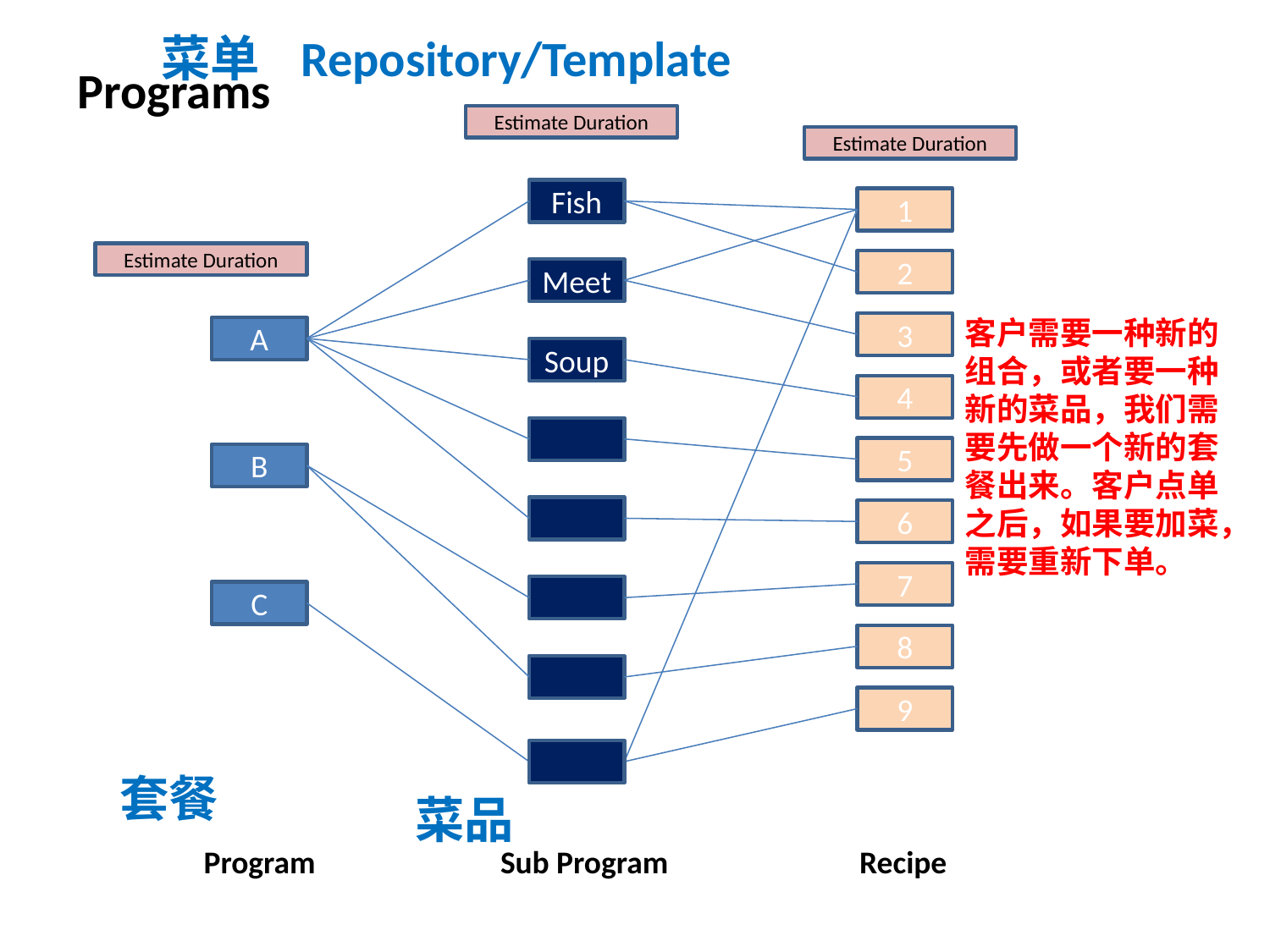

菜单
Repository/Template
Programs

Estimate Duration
Estimate Duration
Fish
1
Estimate Duration
2
Meet
客户需要一种新的组合，或者要一种新的菜品，我们需要先做一个新的套餐出来。客户点单之后，如果要加菜，需要重新下单。
3
A
Soup
4

5
B

6
7

C
8

9

套餐
菜品
Program
Sub Program
Recipe